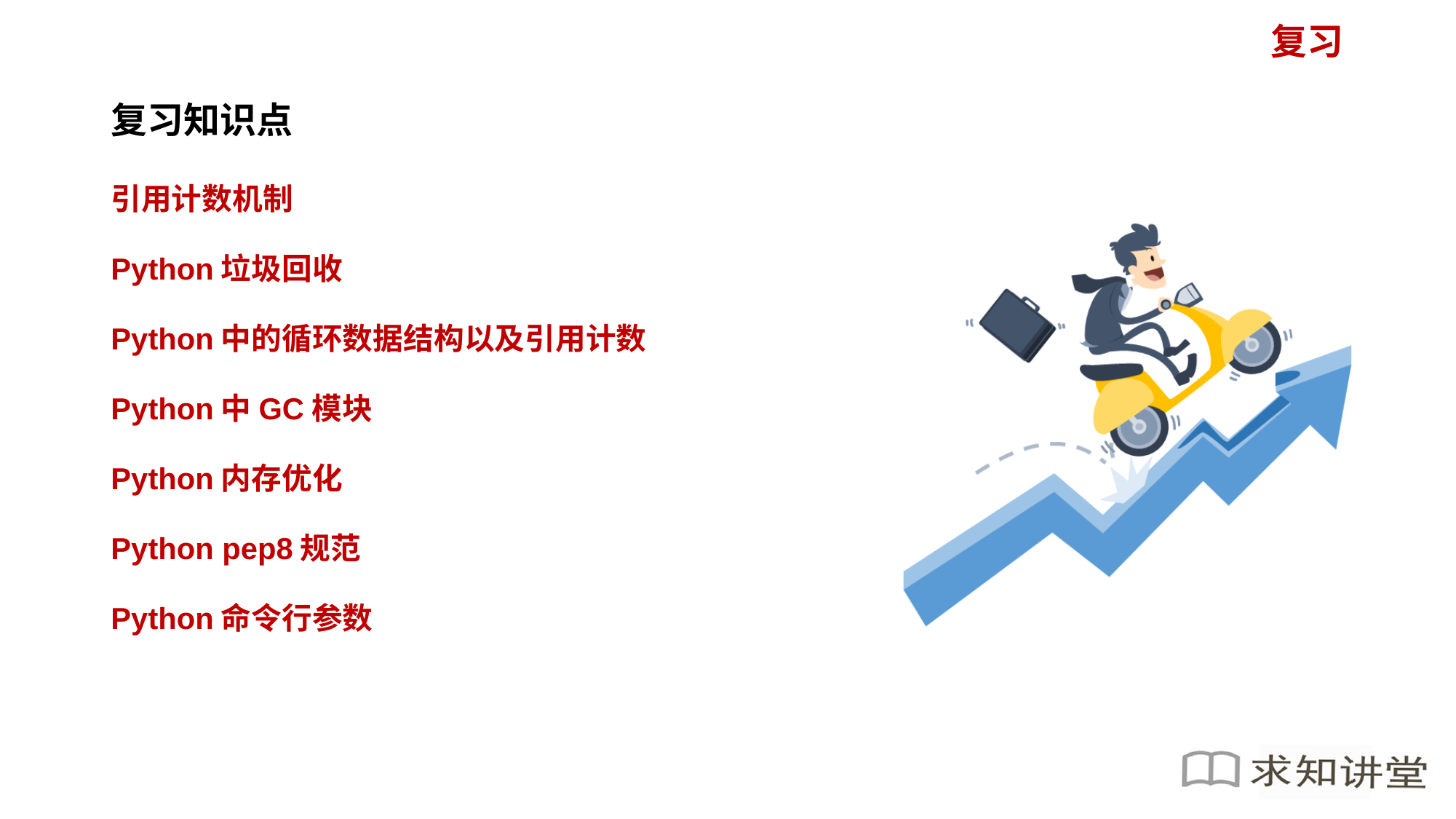

复习知识点
引用计数机制
Python垃圾回收
Python中的循环数据结构以及引用计数
Python中GC模块
Python内存优化
Python pep8规范
Python命令行参数